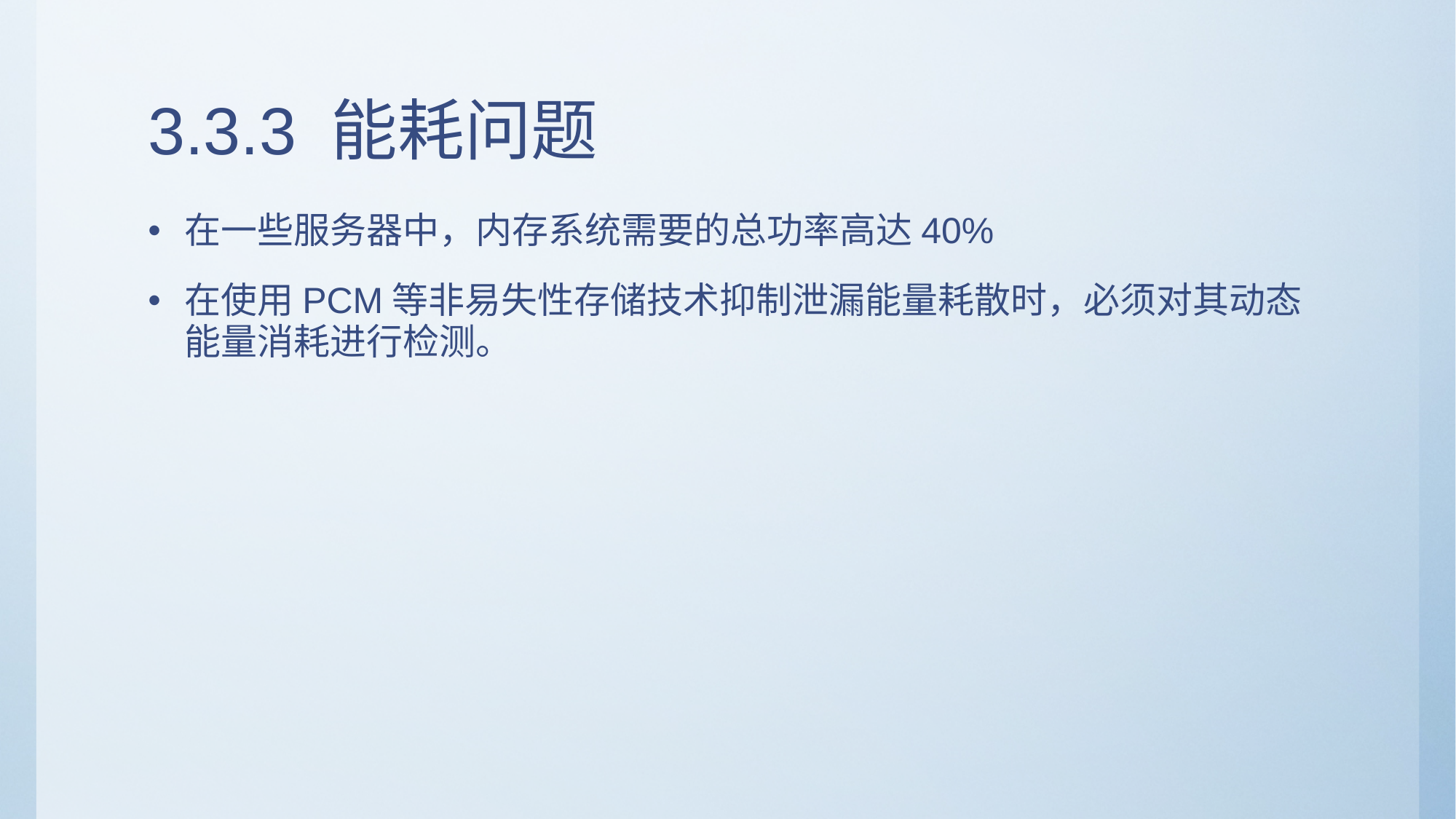

# 3.3.3 能耗问题
在一些服务器中，内存系统需要的总功率高达40%
在使用PCM等非易失性存储技术抑制泄漏能量耗散时，必须对其动态能量消耗进行检测。